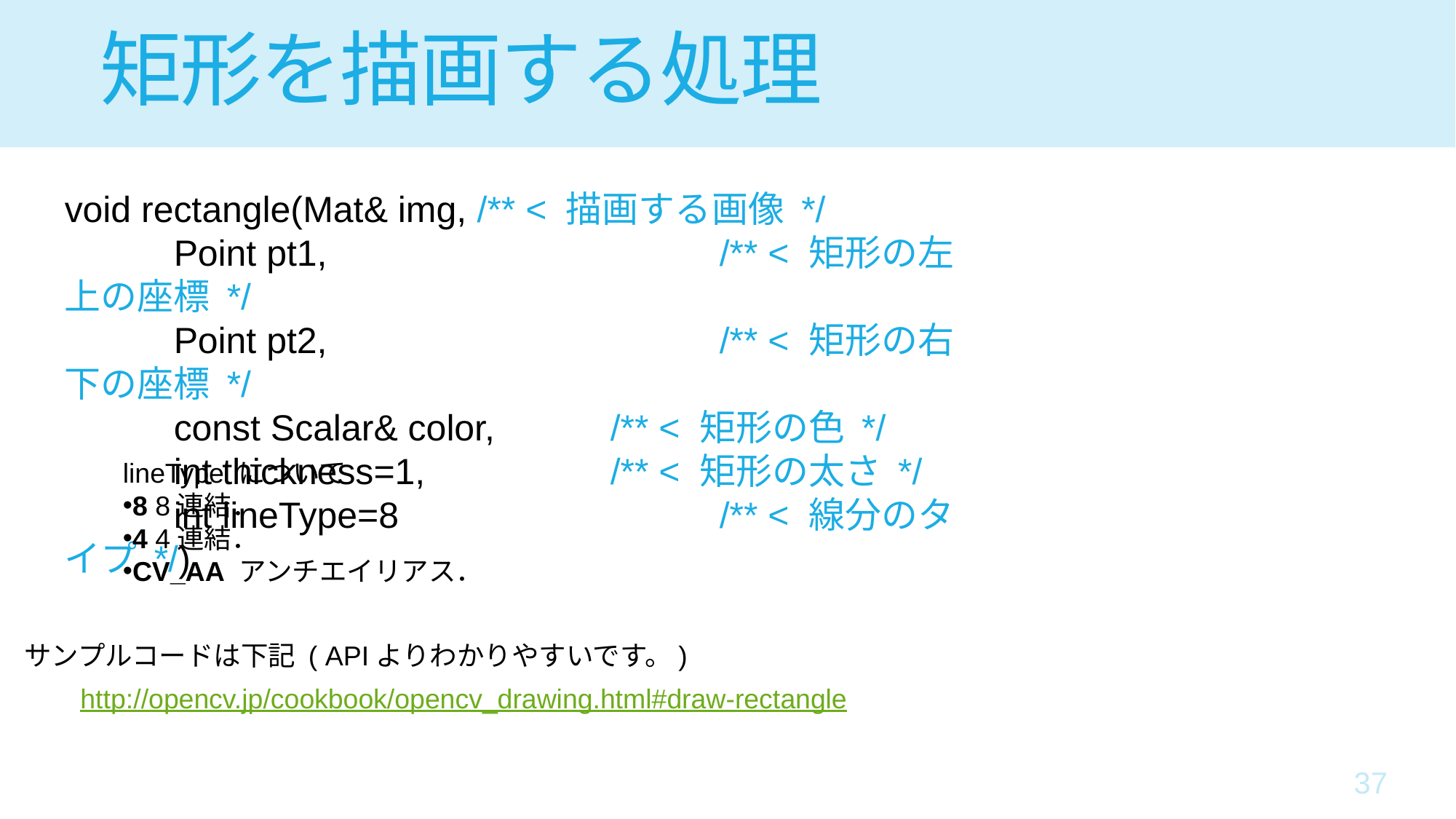

# 矩形を描画する処理
void rectangle(Mat& img, /** < 描画する画像 */
	Point pt1, 				/** < 矩形の左上の座標 */
	Point pt2, 				/** < 矩形の右下の座標 */
	const Scalar& color, 	/** < 矩形の色 */
	int thickness=1, 		/** < 矩形の太さ */
	int lineType=8			/** < 線分のタイプ */)

lineType について
8 8連結．
4 4連結．
CV_AA アンチエイリアス．
サンプルコードは下記 ( APIよりわかりやすいです。)
http://opencv.jp/cookbook/opencv_drawing.html#draw-rectangle